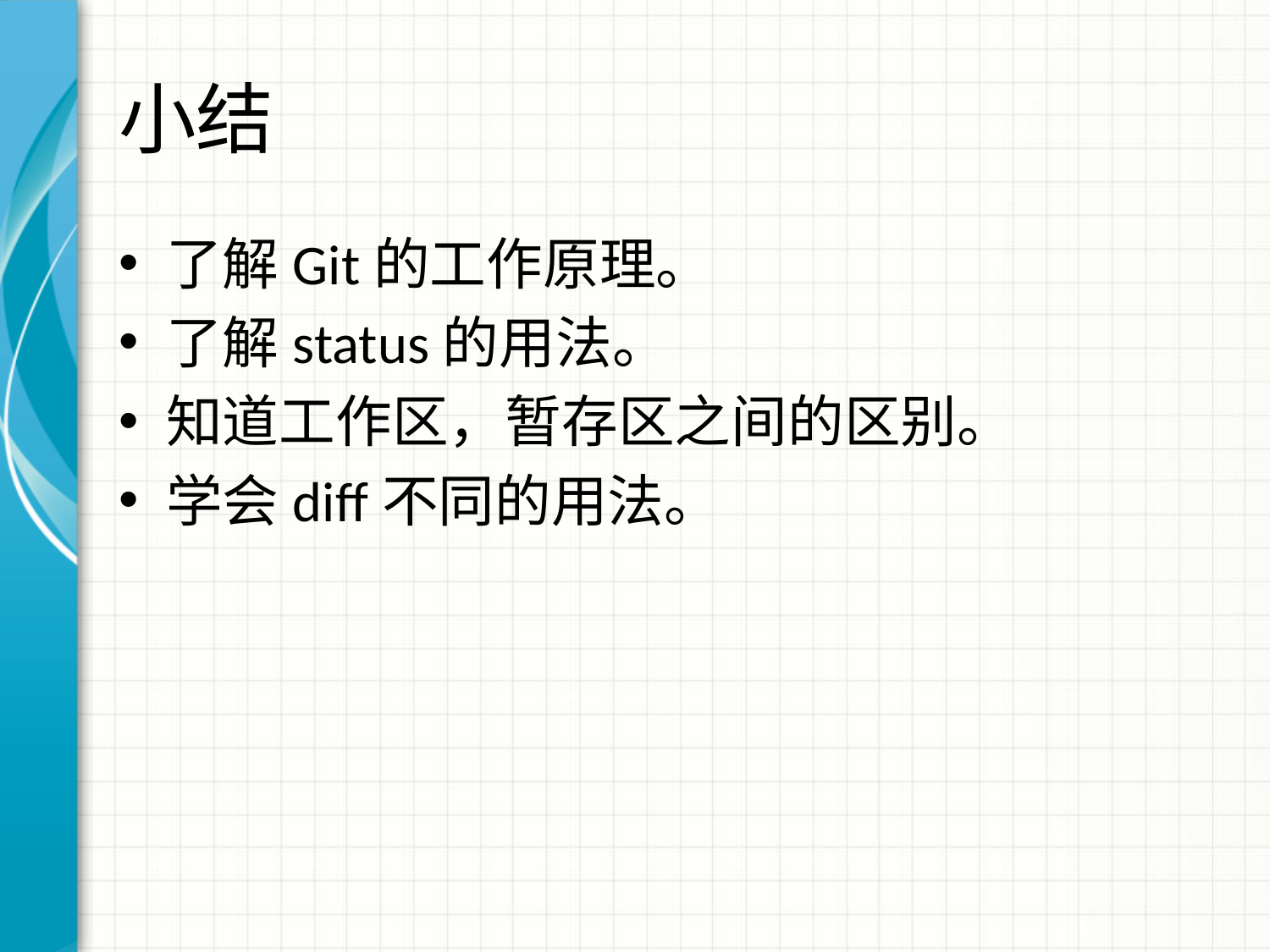

# 小结
了解Git的工作原理。
了解status的用法。
知道工作区，暂存区之间的区别。
学会diff不同的用法。